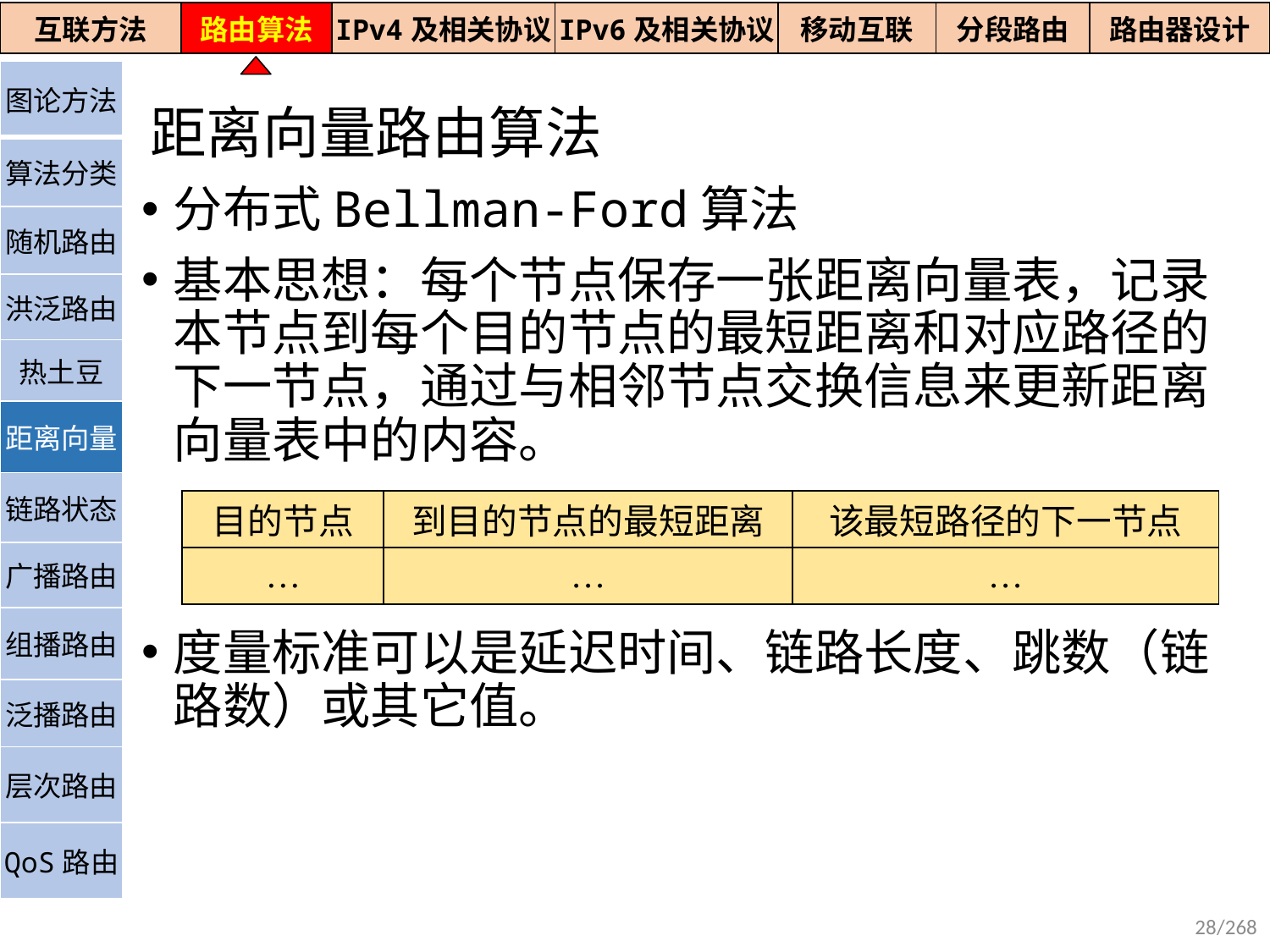

| 互联方法 | 路由算法 | IPv4及相关协议 | IPv6及相关协议 | 移动互联 | 分段路由 | 路由器设计 |
| --- | --- | --- | --- | --- | --- | --- |

# 距离向量路由算法
| 图论方法 |
| --- |
| 算法分类 |
| 随机路由 |
| 洪泛路由 |
| 热土豆 |
| 距离向量 |
| 链路状态 |
| 广播路由 |
| 组播路由 |
| 泛播路由 |
| 层次路由 |
| QoS路由 |
分布式Bellman-Ford算法
基本思想：每个节点保存一张距离向量表，记录本节点到每个目的节点的最短距离和对应路径的下一节点，通过与相邻节点交换信息来更新距离向量表中的内容。

度量标准可以是延迟时间、链路长度、跳数（链路数）或其它值。
| 目的节点 | 到目的节点的最短距离 | 该最短路径的下一节点 |
| --- | --- | --- |
| … | … | … |
28/268